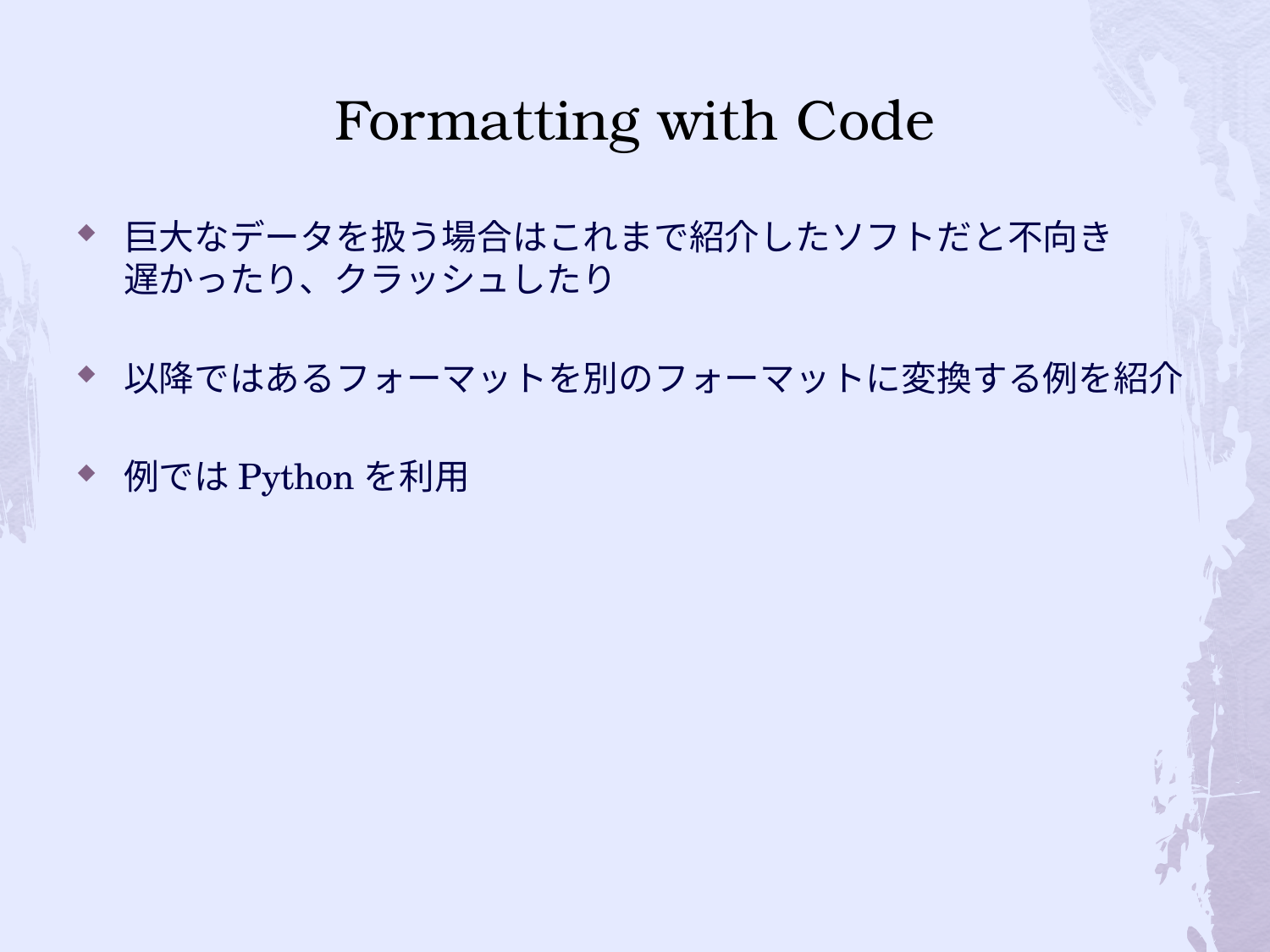

# Formatting with Code
巨大なデータを扱う場合はこれまで紹介したソフトだと不向き
遅かったり、クラッシュしたり

以降ではあるフォーマットを別のフォーマットに変換する例を紹介

例ではPythonを利用